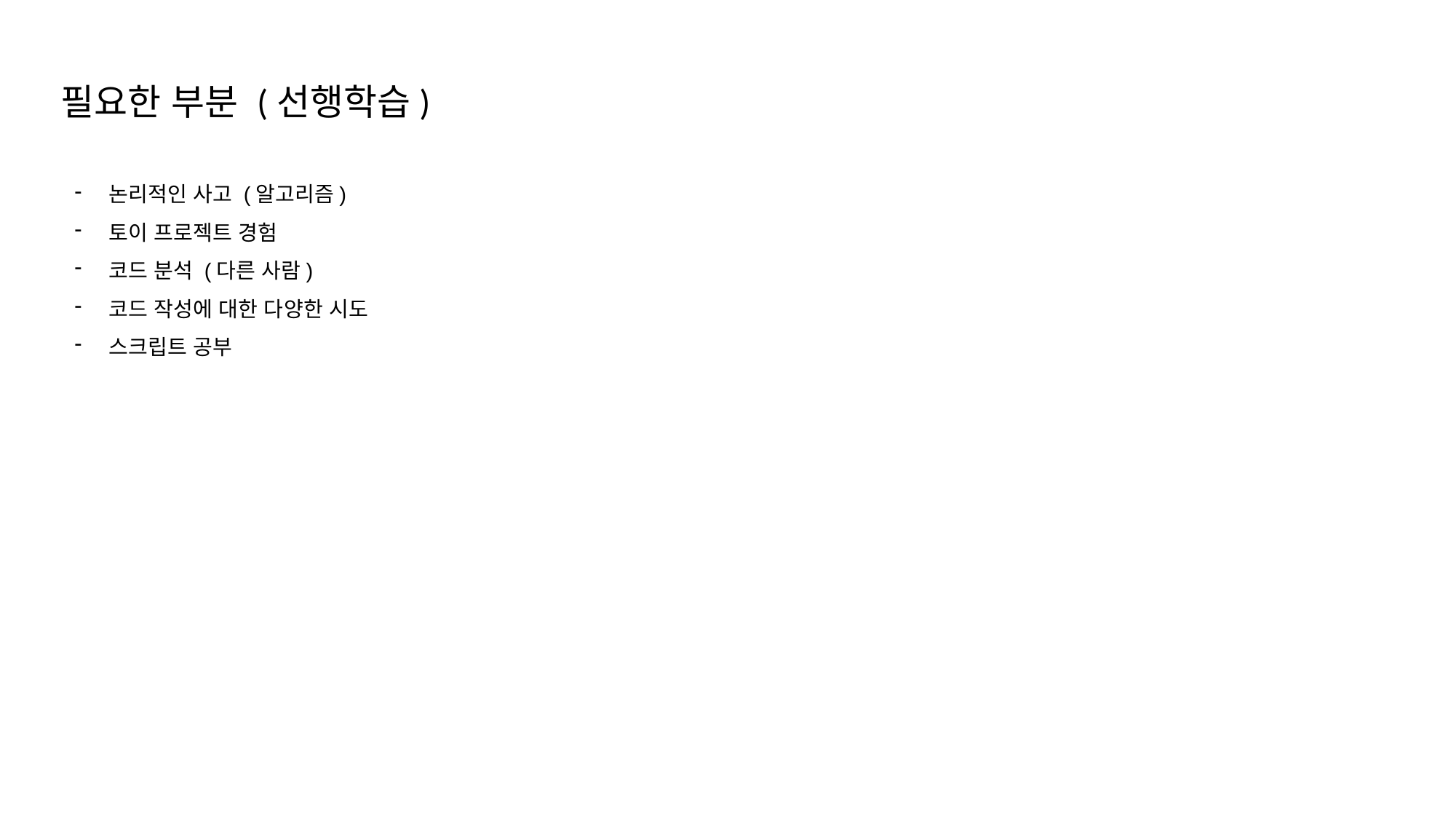

필요한 부분 (선행학습)
논리적인 사고 (알고리즘)
토이 프로젝트 경험
코드 분석 (다른 사람)
코드 작성에 대한 다양한 시도
스크립트 공부